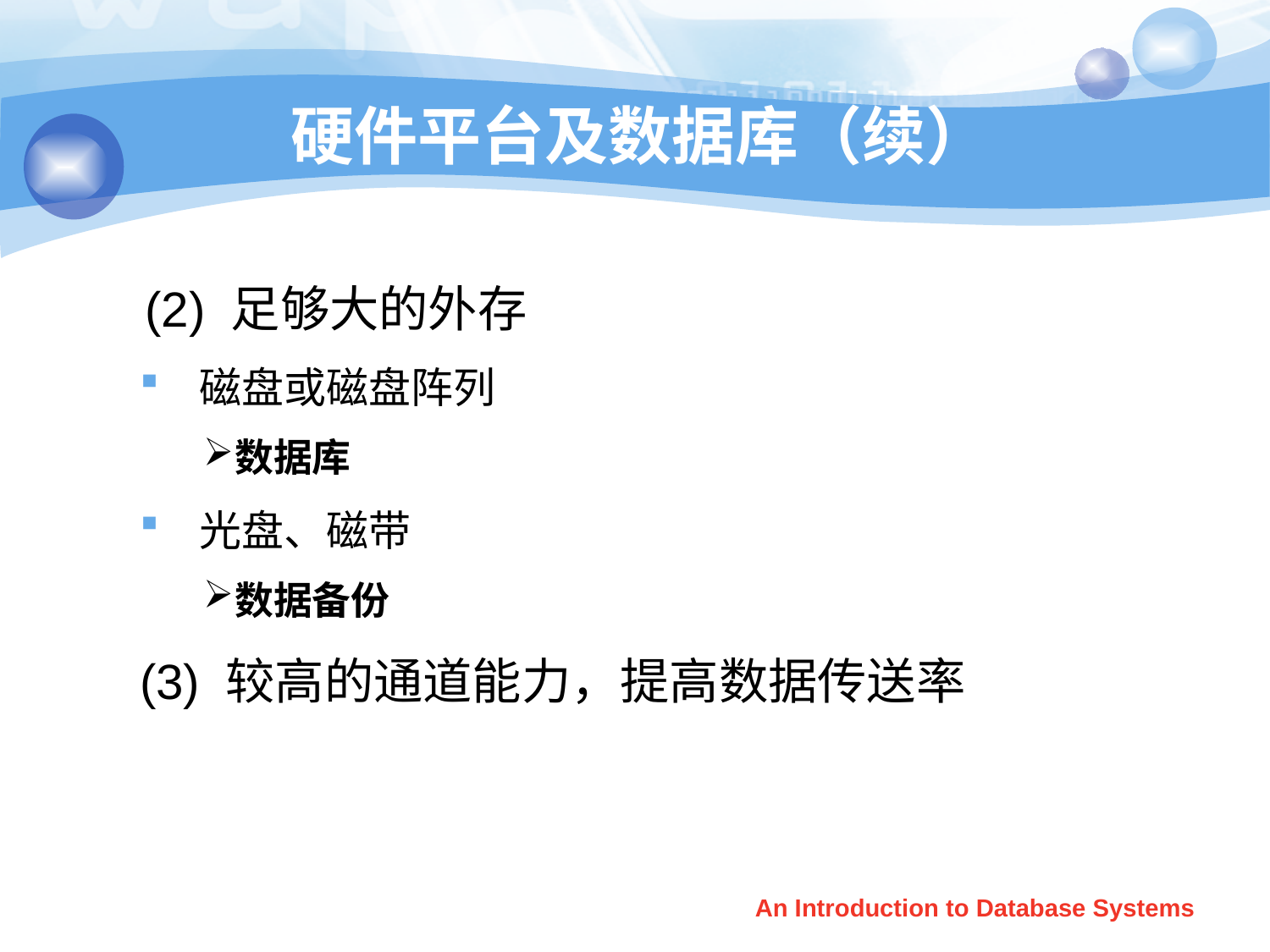

# 硬件平台及数据库（续）
     (2) 足够大的外存
 磁盘或磁盘阵列
数据库
 光盘、磁带
数据备份
(3) 较高的通道能力，提高数据传送率
An Introduction to Database Systems